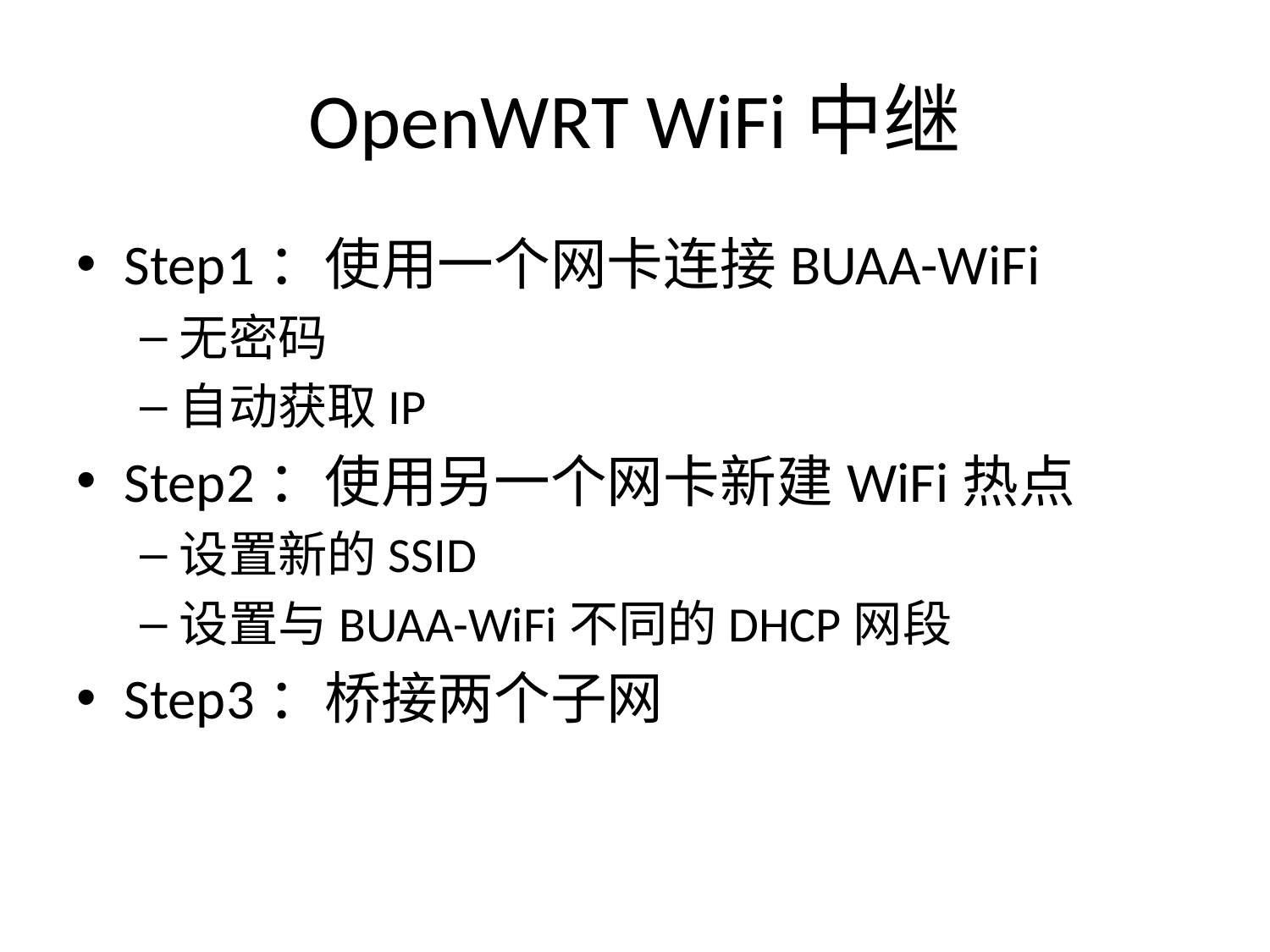

# OpenWRT WiFi中继
Step1：使用一个网卡连接BUAA-WiFi
无密码
自动获取IP
Step2：使用另一个网卡新建WiFi热点
设置新的SSID
设置与BUAA-WiFi不同的DHCP网段
Step3：桥接两个子网